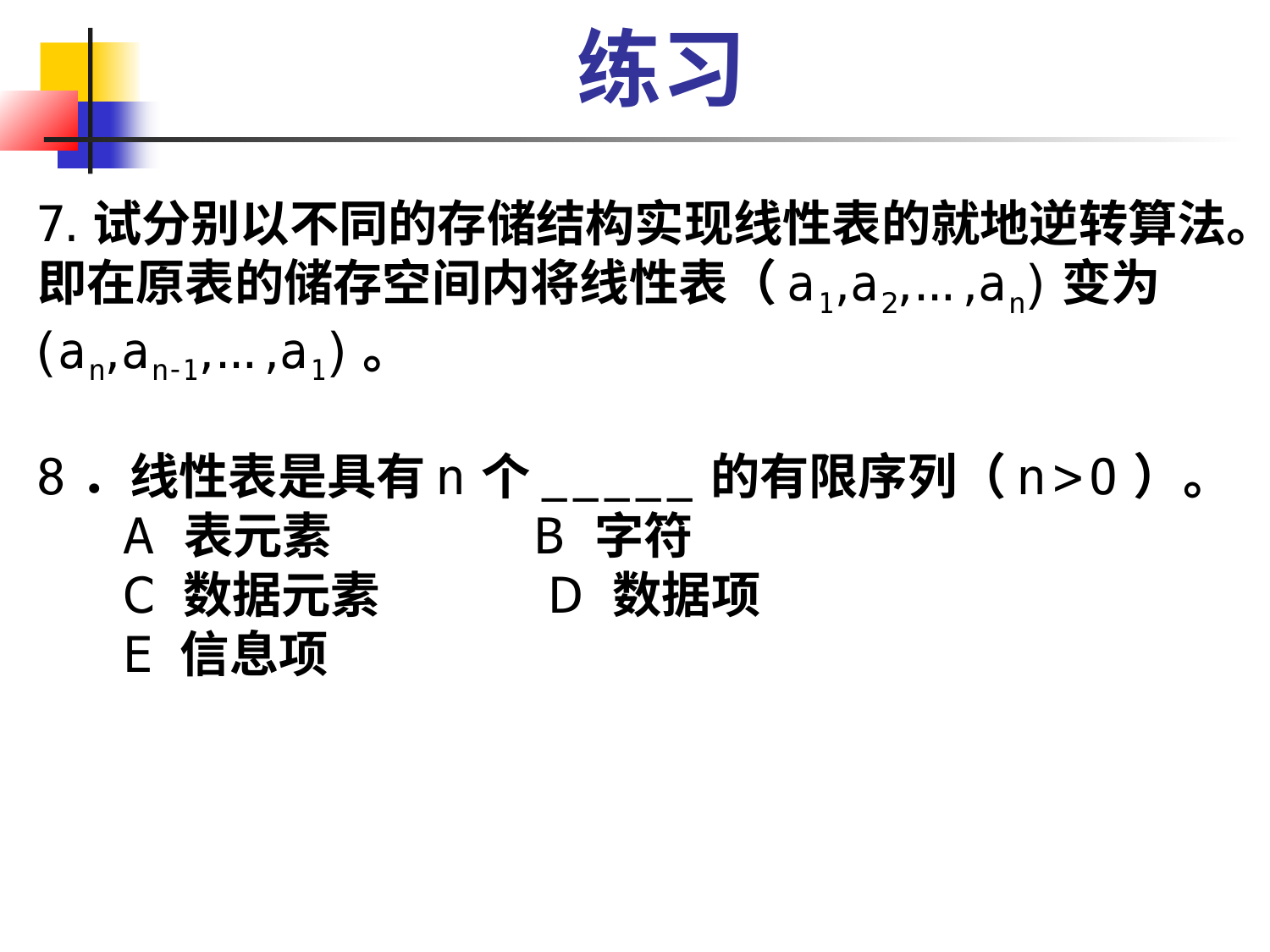

练习
7.试分别以不同的存储结构实现线性表的就地逆转算法。即在原表的储存空间内将线性表（a1,a2,…,an)变为(an,an-1,…,a1)。

8．线性表是具有n个_____的有限序列（n>0）。
      A 表元素                 B 字符
      C 数据元素              D 数据项
      E 信息项